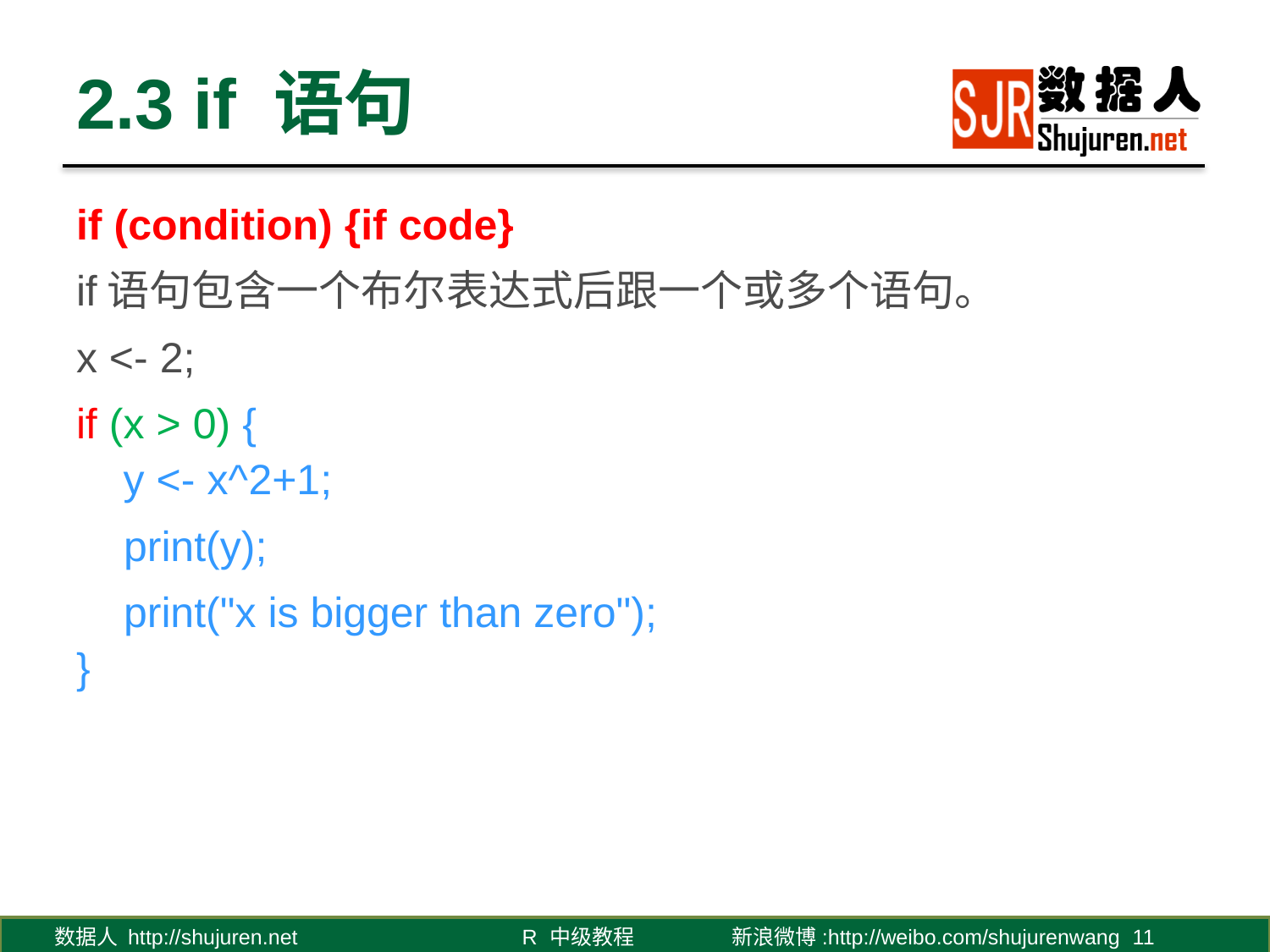

# 2.3 if 语句
if (condition) {if code}
if语句包含一个布尔表达式后跟一个或多个语句。
x <- 2;
if (x > 0) {
    y <- x^2+1;
    print(y);
    print("x is bigger than zero");
}